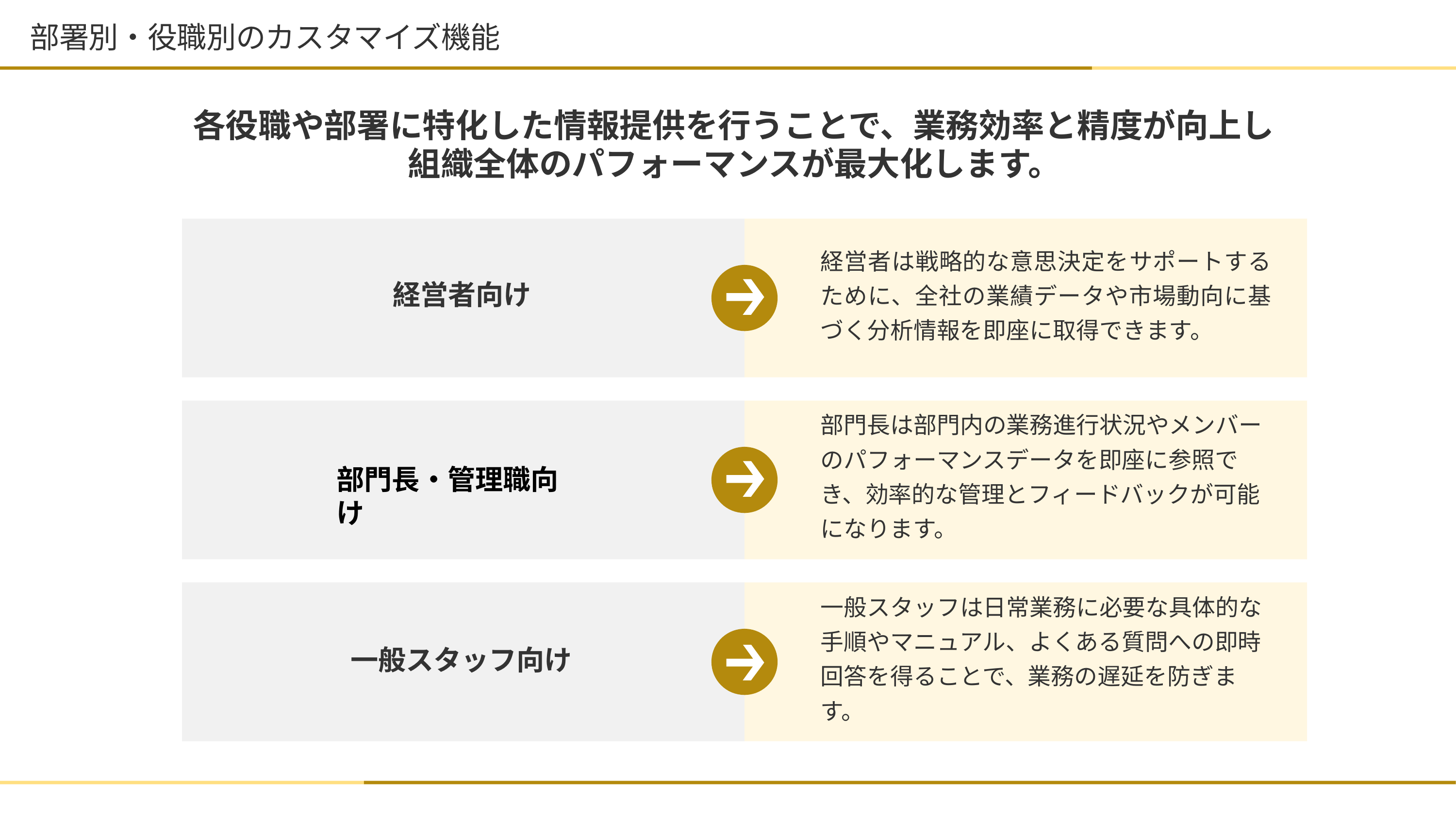

# 部署別・役職別のカスタマイズ機能

各役職や部署に特化した情報提供を⾏うことで、業務効率と精度が向上し組織全体のパフォーマンスが最⼤化します。

経営者は戦略的な意思決定をサポートするために、全社の業績データや市場動向に基づく分析情報を即座に取得できます。
経営者向け

部⾨長は部⾨内の業務進⾏状況やメンバーのパフォーマンスデータを即座に参照で
き、効率的な管理とフィードバックが可能になります。
部⾨長‧管理職向け

⼀般スタッフは⽇常業務に必要な具体的な
⼿順やマニュアル、よくある質問への即時回答を得ることで、業務の遅延を防ぎま
す。
⼀般スタッフ向け